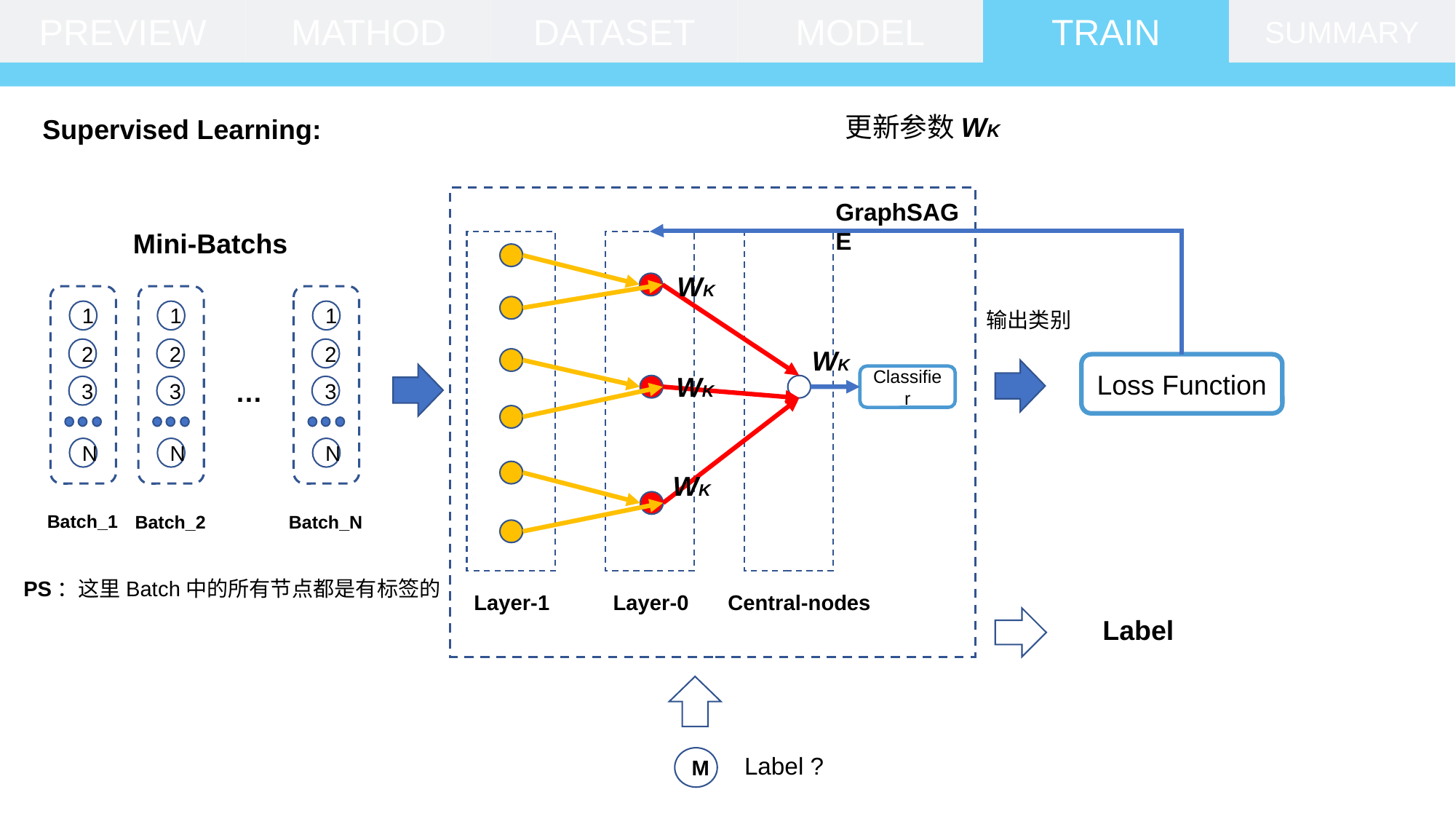

MODEL
TRAIN
PREVIEW
MATHOD
DATASET
SUMMARY

更新参数WK

Supervised Learning:

GraphSAGE
Mini-Batchs

WK

1
2
3

N

1
2
3

N

1
输出类别
WK
2

Loss Function

WK

Classifier
…

3

N

WK

Batch_1
Batch_2
Batch_N

PS：这里Batch中的所有节点都是有标签的
Central-nodes
Layer-1
Layer-0

Label

Label ?
M